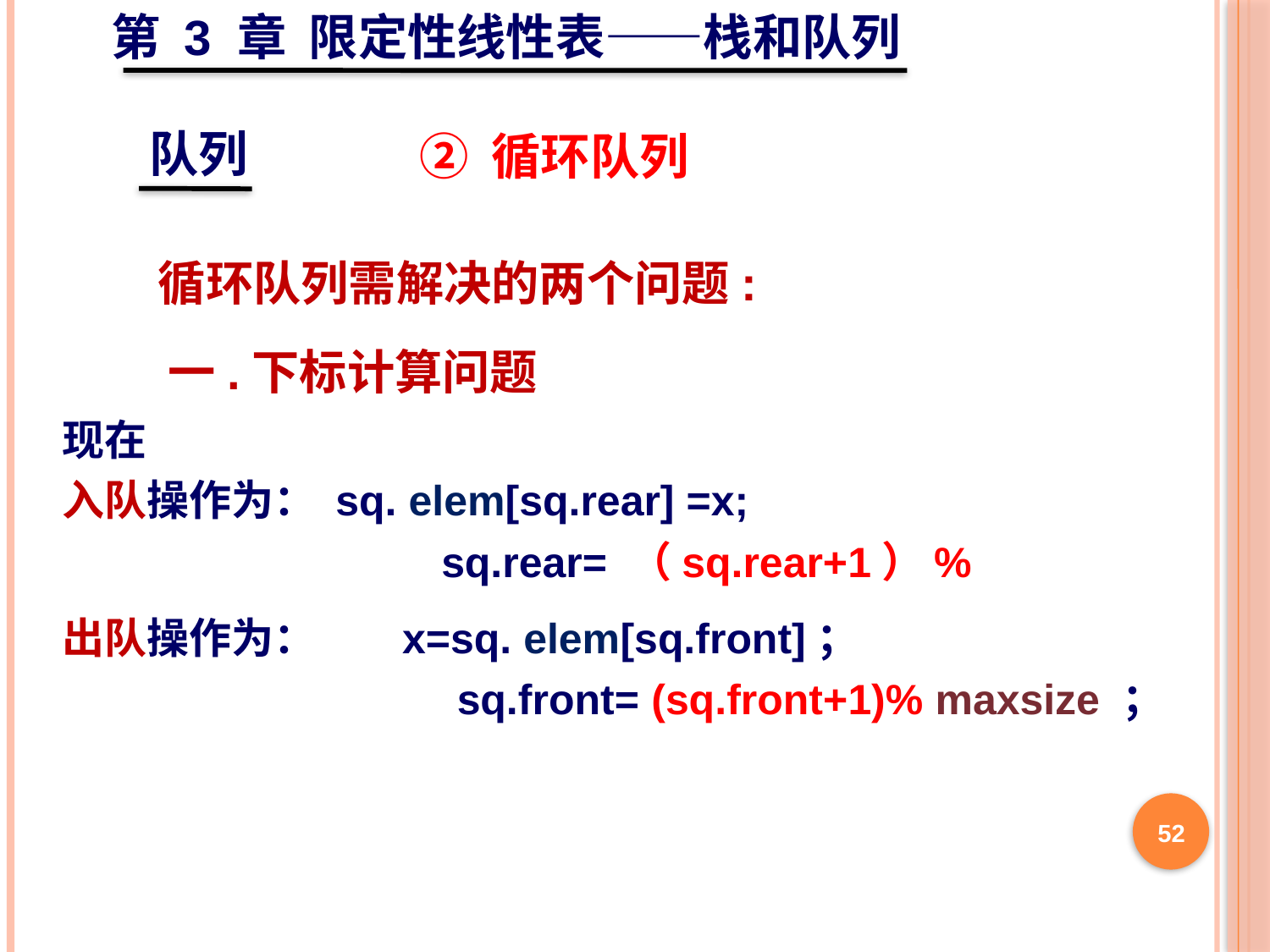

第 3 章  限定性线性表——栈和队列
队列
② 循环队列
       循环队列需解决的两个问题:
       一.下标计算问题
以前
入队操作为： sq. element[sq.rear] =x;
                                sq.rear= sq.rear+1;
现在
入队操作为： sq. elem[sq.rear] =x;
                                sq.rear= （sq.rear+1）% maxsize;
 出队操作为：        x=sq. element[sq.front]；
                                   sq.front= sq.front+1；
 出队操作为：        x=sq. elem[sq.front]；
                                   sq.front= (sq.front+1)% maxsize ；
52